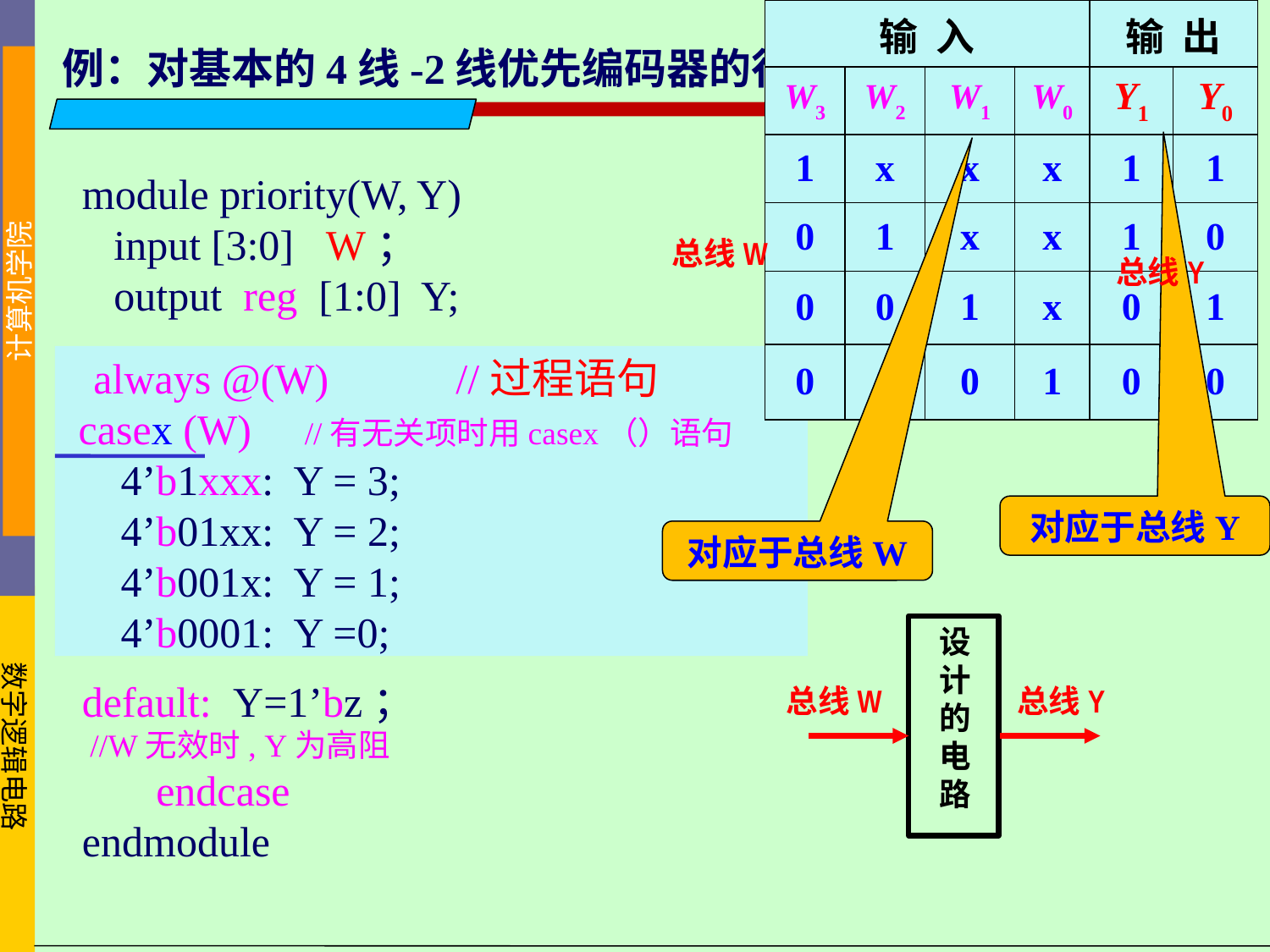

| 输 入 |  |  |  | 输 出 |  |
| --- | --- | --- | --- | --- | --- |
| W3 | W2 | W1 | W0 | Y1 | Y0 |
| 1 | x | x | x | 1 | 1 |
| 0 | 1 | x | x | 1 | 0 |
| 0 | 0 | 1 | x | 0 | 1 |
| 0 | 0 | 0 | 1 | 0 | 0 |
例：对基本的4线-2线优先编码器的行为进行Verilog描述。
module priority(W, Y)
   input [3:0]   W；
   output  reg  [1:0]  Y;

default:  Y=1’bz；
 //W无效时, Y为高阻
       endcase
endmodule

总线W
总线Y
 always @(W)            //过程语句
       casex (W)     //有无关项时用casex（）语句
           4’b1xxx:  Y = 3;
           4’b01xx:  Y = 2;
           4’b001x:  Y = 1;
           4’b0001:  Y =0;

对应于总线Y
对应于总线W

设计的电路
总线W
总线Y